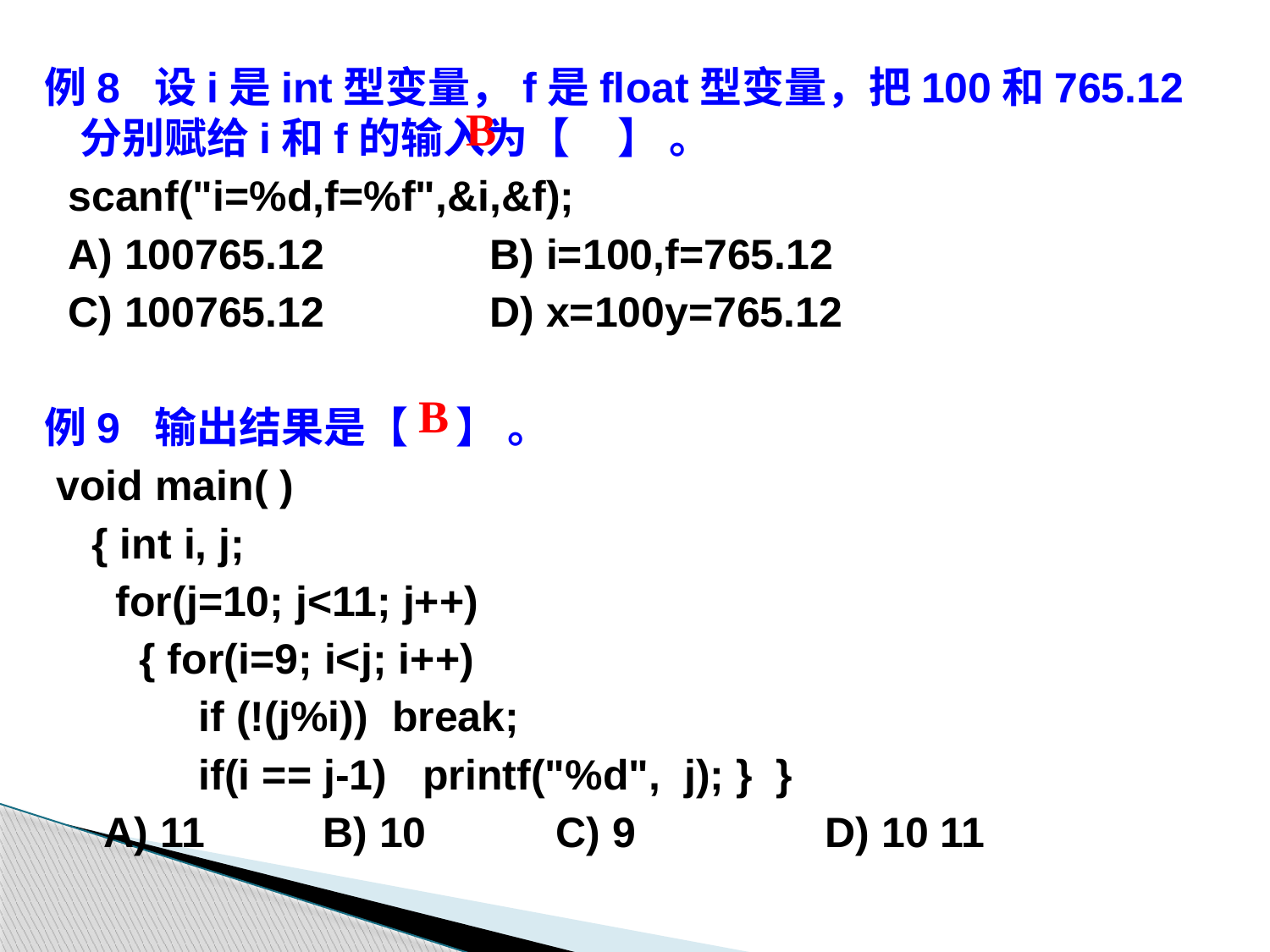

例8  设i是int型变量，f是float型变量，把100和765.12分别赋给i和f的输入为【     】 。
  scanf("i=%d,f=%f",&i,&f);
  A) 100765.12              B) i=100,f=765.12
  C) 100765.12              D) x=100y=765.12

例9  输出结果是【     】 。
 void main( )
    { int i, j;
      for(j=10; j<11; j++)
        { for(i=9; i<j; i++)
             if (!(j%i))  break;
             if(i == j-1)   printf("%d",  j); }  }
     A) 11          B) 10           C) 9                D) 10 11
B
B